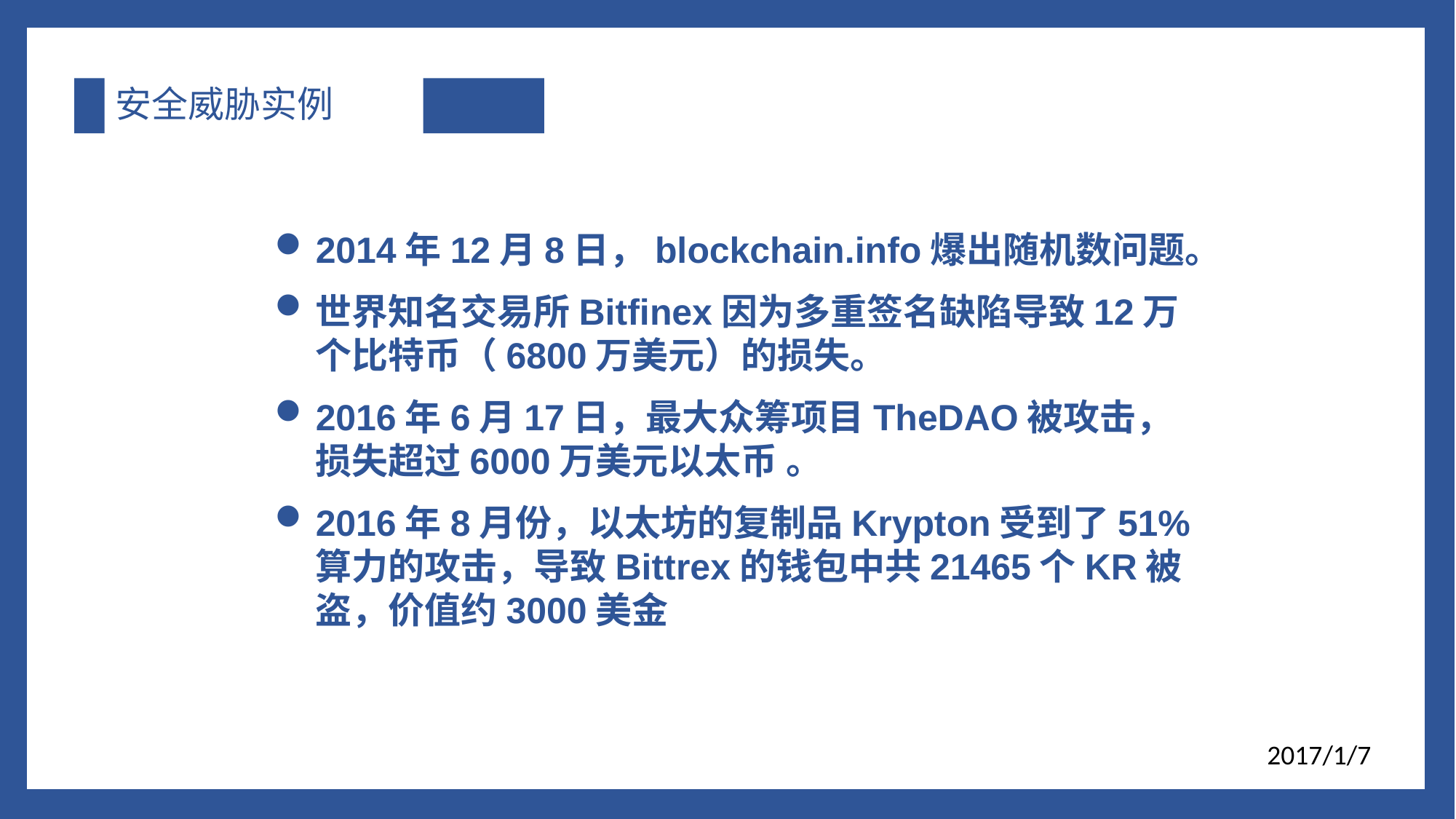

# 安全威胁实例
2014年12月8日，blockchain.info爆出随机数问题。
世界知名交易所Bitfinex因为多重签名缺陷导致12万个比特币（6800万美元）的损失。
2016年6月17日，最大众筹项目TheDAO被攻击，损失超过6000万美元以太币 。
2016年8月份，以太坊的复制品Krypton受到了51%算力的攻击，导致Bittrex的钱包中共21465个KR被盗，价值约3000美金

2017/1/7